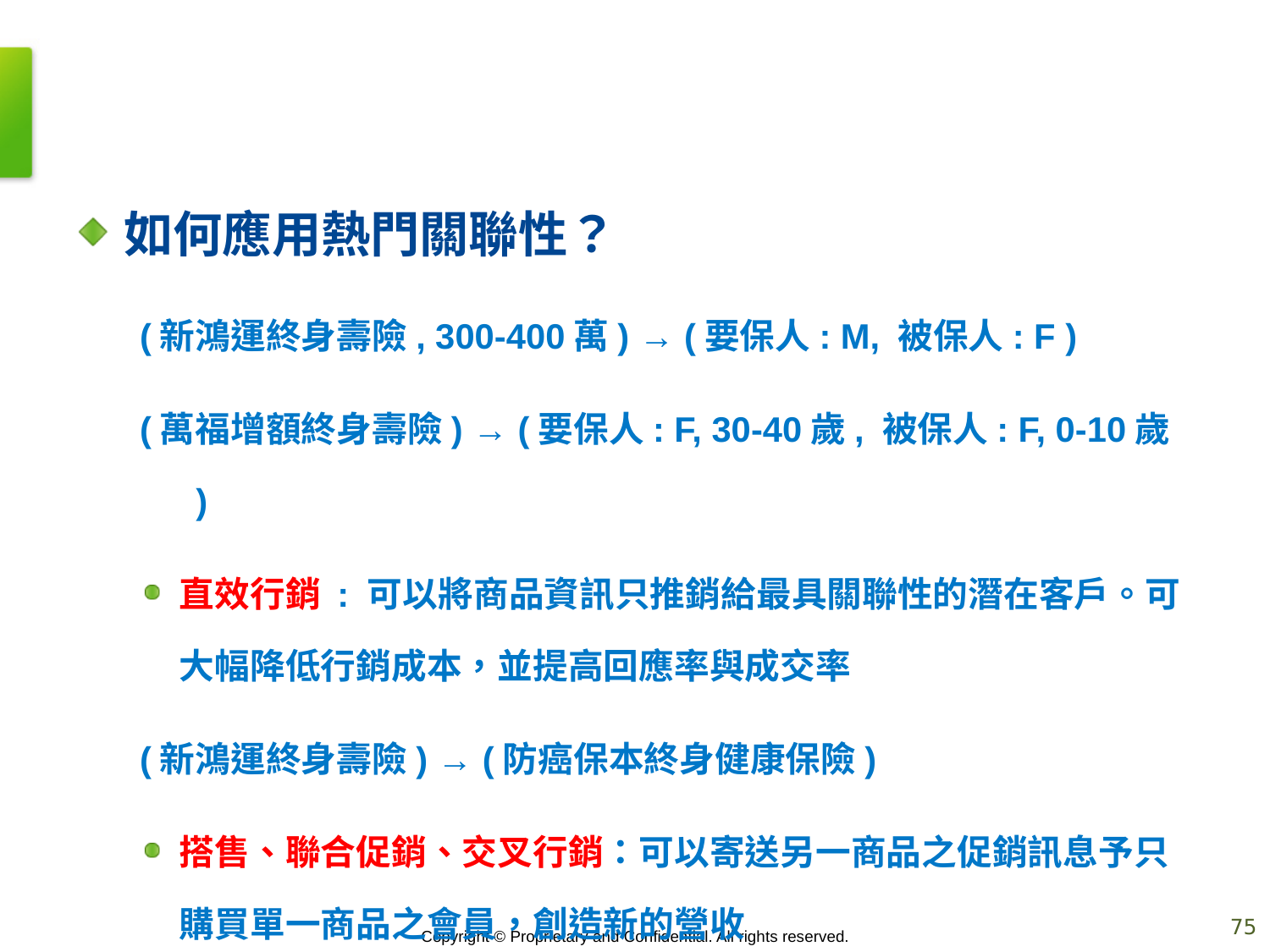

#
如何應用熱門關聯性？
(新鴻運終身壽險, 300-400萬) → (要保人: M, 被保人: F )
(萬福增額終身壽險) → (要保人: F, 30-40歲, 被保人: F, 0-10歲 )
直效行銷 : 可以將商品資訊只推銷給最具關聯性的潛在客戶。可大幅降低行銷成本，並提高回應率與成交率
(新鴻運終身壽險) → (防癌保本終身健康保險)
搭售、聯合促銷、交叉行銷：可以寄送另一商品之促銷訊息予只購買單一商品之會員，創造新的營收
75